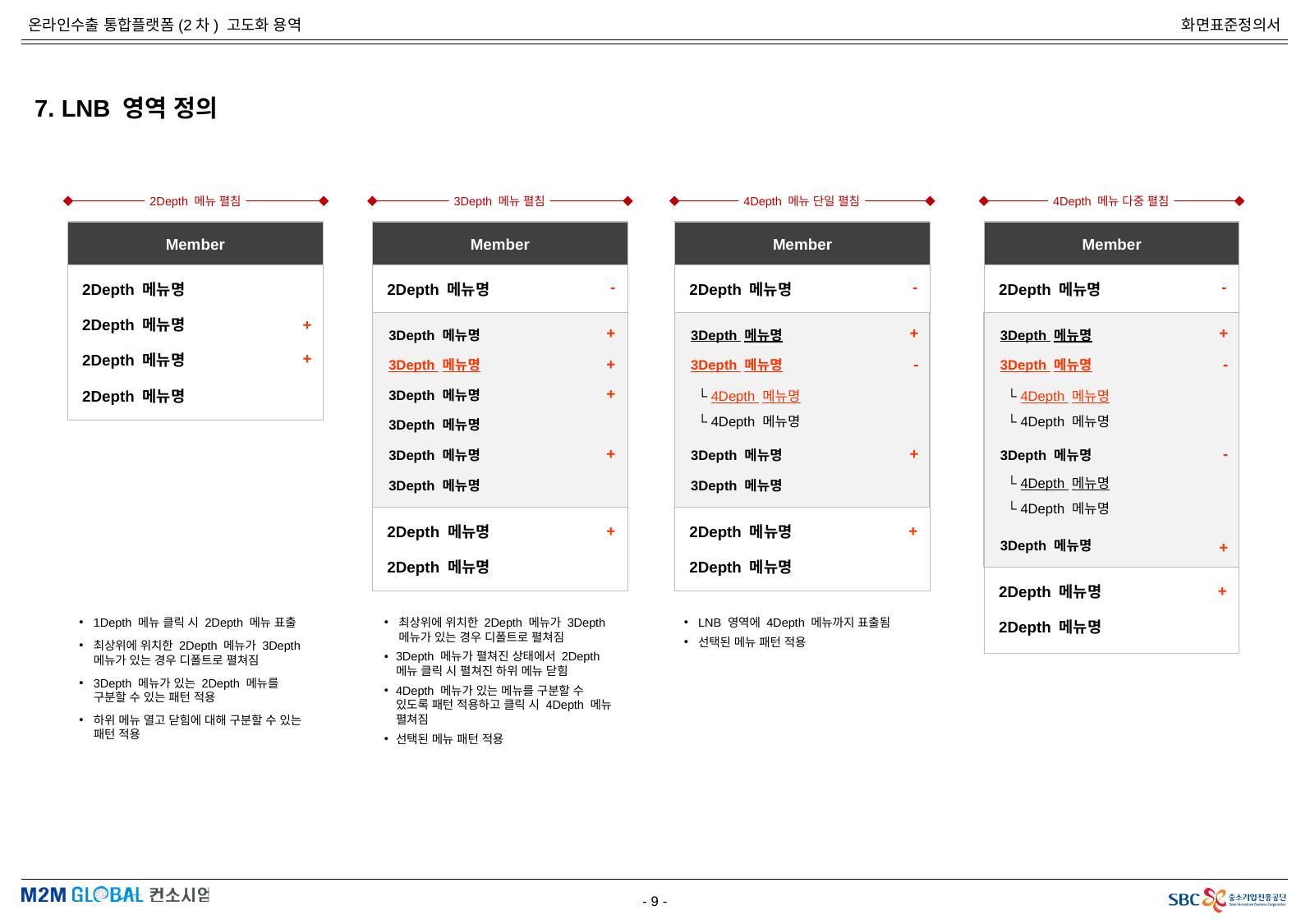

7. LNB 영역 정의
2Depth 메뉴 펼침
3Depth 메뉴 펼침
4Depth 메뉴 단일 펼침
4Depth 메뉴 다중 펼침
Member
2Depth 메뉴명
2Depth 메뉴명
2Depth 메뉴명
2Depth 메뉴명
+
+
Member
2Depth 메뉴명
-
3Depth 메뉴명
3Depth 메뉴명
3Depth 메뉴명
3Depth 메뉴명
3Depth 메뉴명
3Depth 메뉴명

+
+
+
+
2Depth 메뉴명
2Depth 메뉴명
+
Member
2Depth 메뉴명
-
3Depth 메뉴명
3Depth 메뉴명

3Depth 메뉴명
3Depth 메뉴명

+
-
└ 4Depth 메뉴명
└ 4Depth 메뉴명
+
2Depth 메뉴명
2Depth 메뉴명
+
Member
2Depth 메뉴명
-
3Depth 메뉴명
3Depth 메뉴명

3Depth 메뉴명

3Depth 메뉴명
+
-
└ 4Depth 메뉴명
└ 4Depth 메뉴명
-
└ 4Depth 메뉴명
└ 4Depth 메뉴명
+
2Depth 메뉴명
2Depth 메뉴명
+
1Depth 메뉴 클릭 시 2Depth 메뉴 표출
최상위에 위치한 2Depth 메뉴가 3Depth 메뉴가 있는 경우 디폴트로 펼쳐짐
3Depth 메뉴가 있는 2Depth 메뉴를 구분할 수 있는 패턴 적용
하위 메뉴 열고 닫힘에 대해 구분할 수 있는 패턴 적용
최상위에 위치한 2Depth 메뉴가 3Depth 메뉴가 있는 경우 디폴트로 펼쳐짐
3Depth 메뉴가 펼쳐진 상태에서 2Depth 메뉴 클릭 시 펼쳐진 하위 메뉴 닫힘
4Depth 메뉴가 있는 메뉴를 구분할 수 있도록 패턴 적용하고 클릭 시 4Depth 메뉴 펼쳐짐
선택된 메뉴 패턴 적용
LNB 영역에 4Depth 메뉴까지 표출됨
선택된 메뉴 패턴 적용